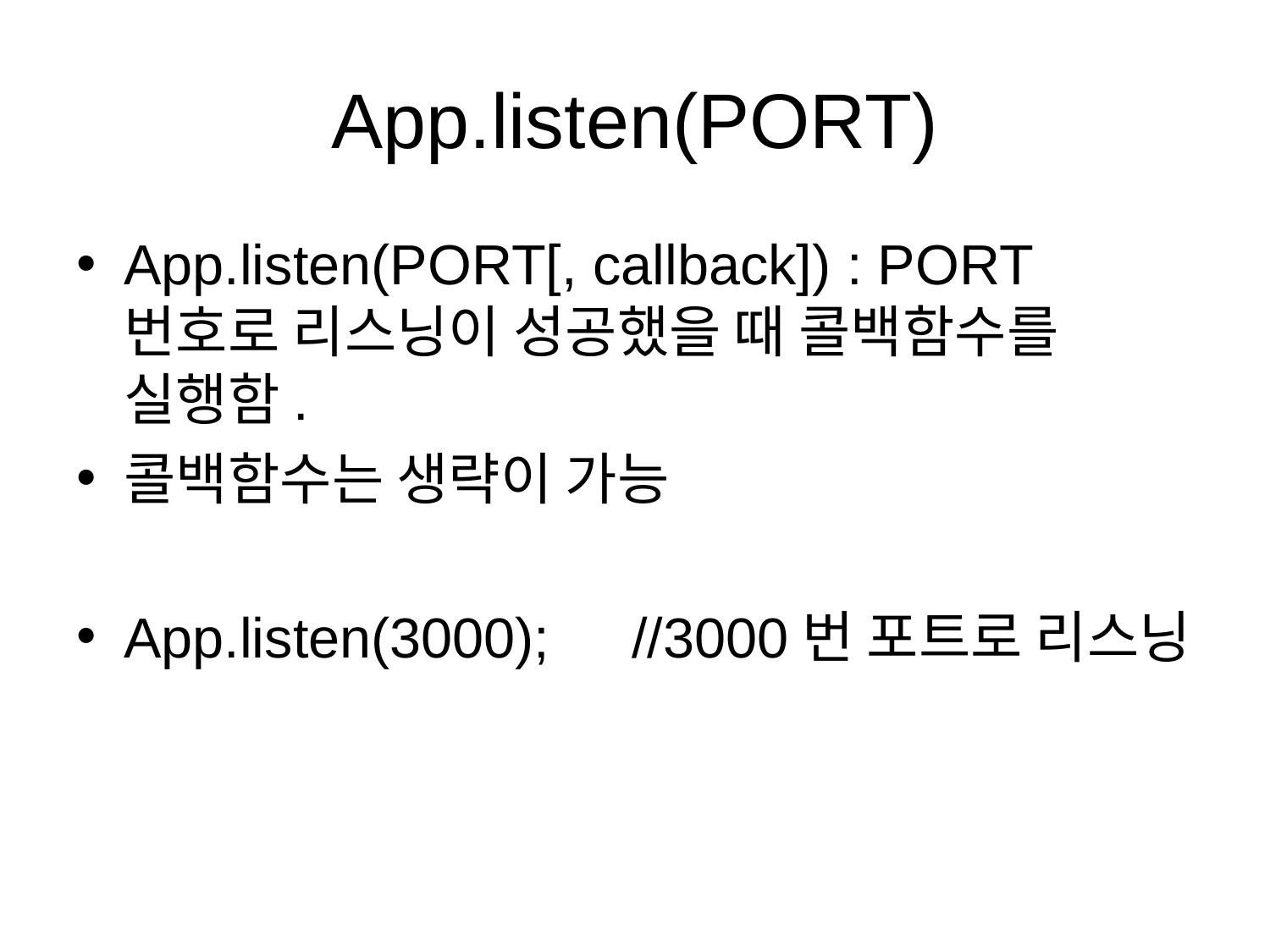

# App.listen(PORT)
App.listen(PORT[, callback]) : PORT 번호로 리스닝이 성공했을 때 콜백함수를 실행함.
콜백함수는 생략이 가능

App.listen(3000);	//3000번 포트로 리스닝